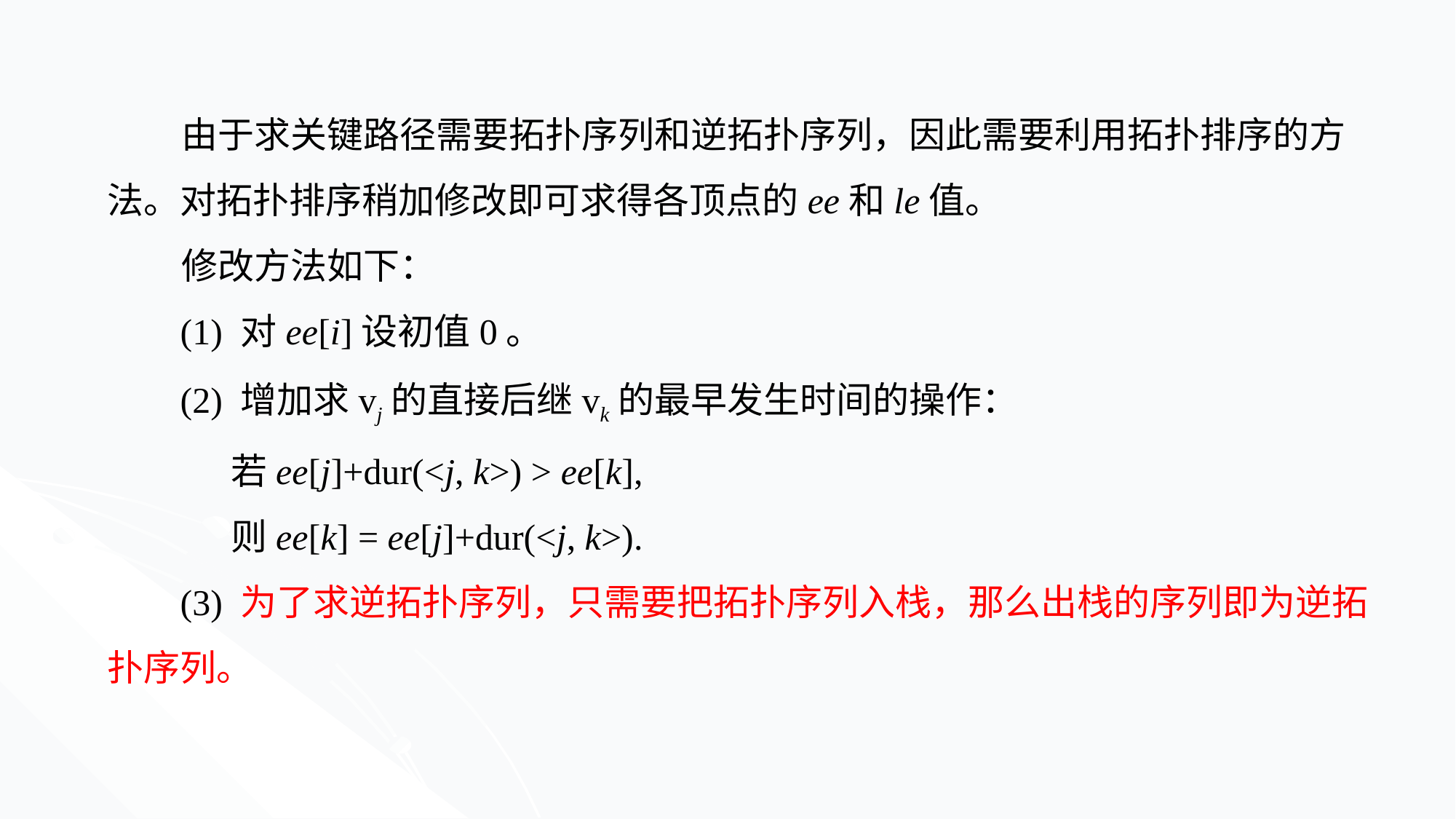

由于求关键路径需要拓扑序列和逆拓扑序列，因此需要利用拓扑排序的方法。对拓扑排序稍加修改即可求得各顶点的ee和le值。
        修改方法如下：
        (1) 对ee[i]设初值0。
        (2) 增加求vj的直接后继vk的最早发生时间的操作：
              若ee[j]+dur(<j, k>) > ee[k],
              则ee[k] = ee[j]+dur(<j, k>).
        (3) 为了求逆拓扑序列，只需要把拓扑序列入栈，那么出栈的序列即为逆拓扑序列。